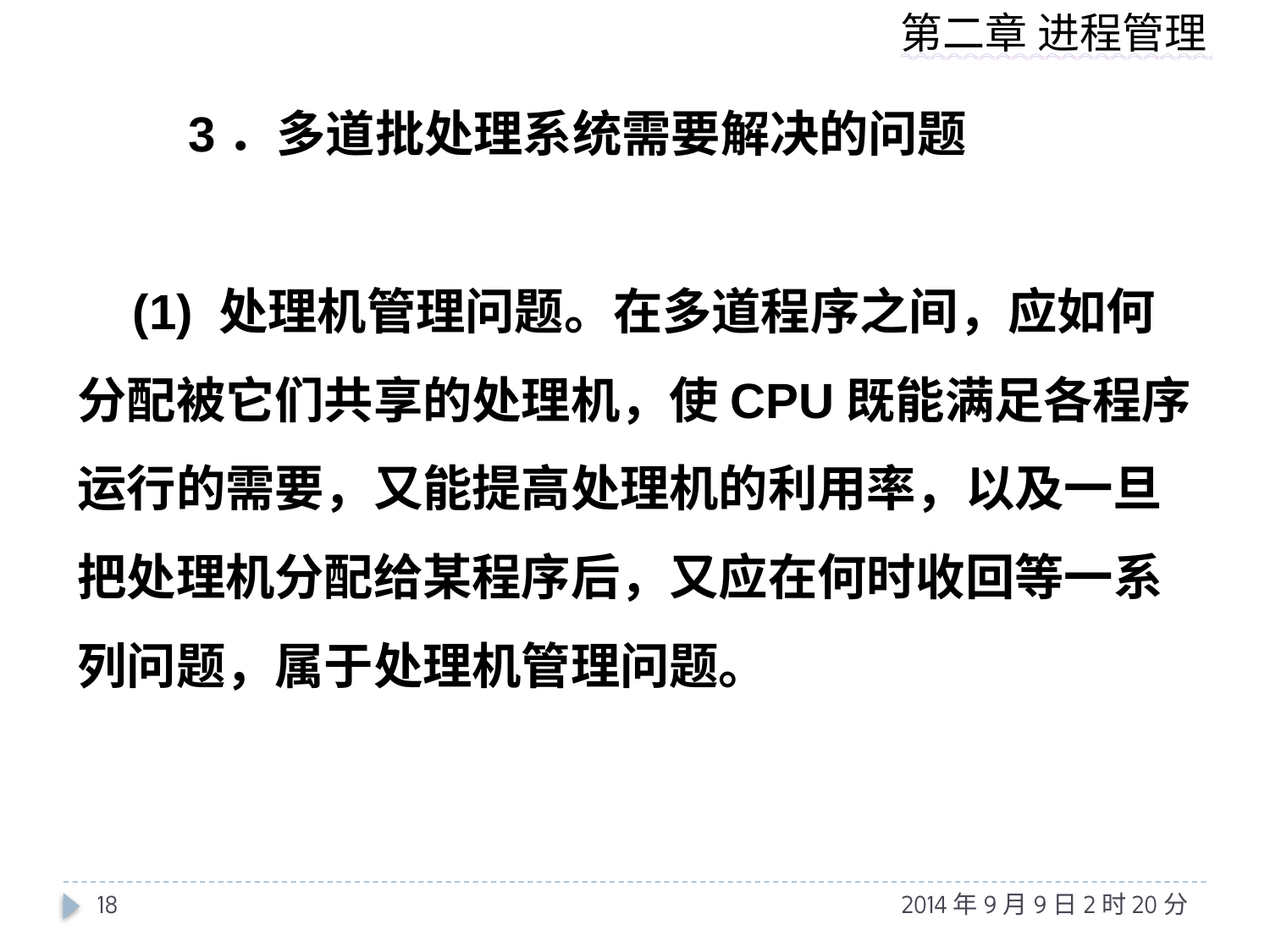

3．多道批处理系统需要解决的问题

    (1) 处理机管理问题。在多道程序之间，应如何分配被它们共享的处理机，使CPU既能满足各程序运行的需要，又能提高处理机的利用率，以及一旦把处理机分配给某程序后，又应在何时收回等一系列问题，属于处理机管理问题。

18
2014年9月9日2时20分